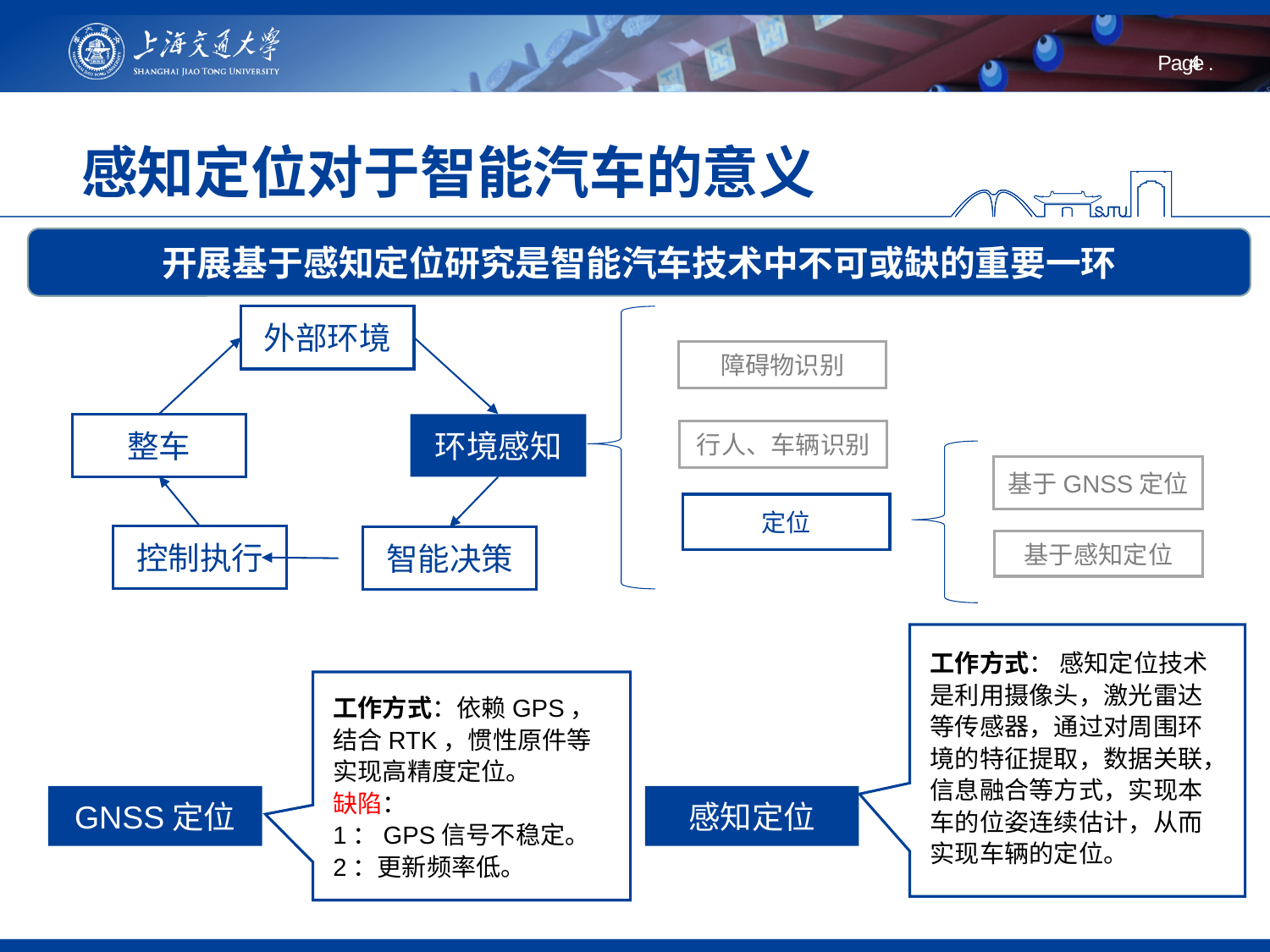

# 感知定位对于智能汽车的意义
开展基于感知定位研究是智能汽车技术中不可或缺的重要一环
外部环境

障碍物识别
行人、车辆识别
定位
整车
环境感知

基于GNSS定位
基于感知定位
控制执行
智能决策

工作方式： 感知定位技术是利用摄像头，激光雷达等传感器，通过对周围环境的特征提取，数据关联，信息融合等方式，实现本车的位姿连续估计，从而实现车辆的定位。

工作方式：依赖GPS，结合RTK，惯性原件等实现高精度定位。
缺陷：
1：GPS信号不稳定。
2：更新频率低。
GNSS定位
感知定位